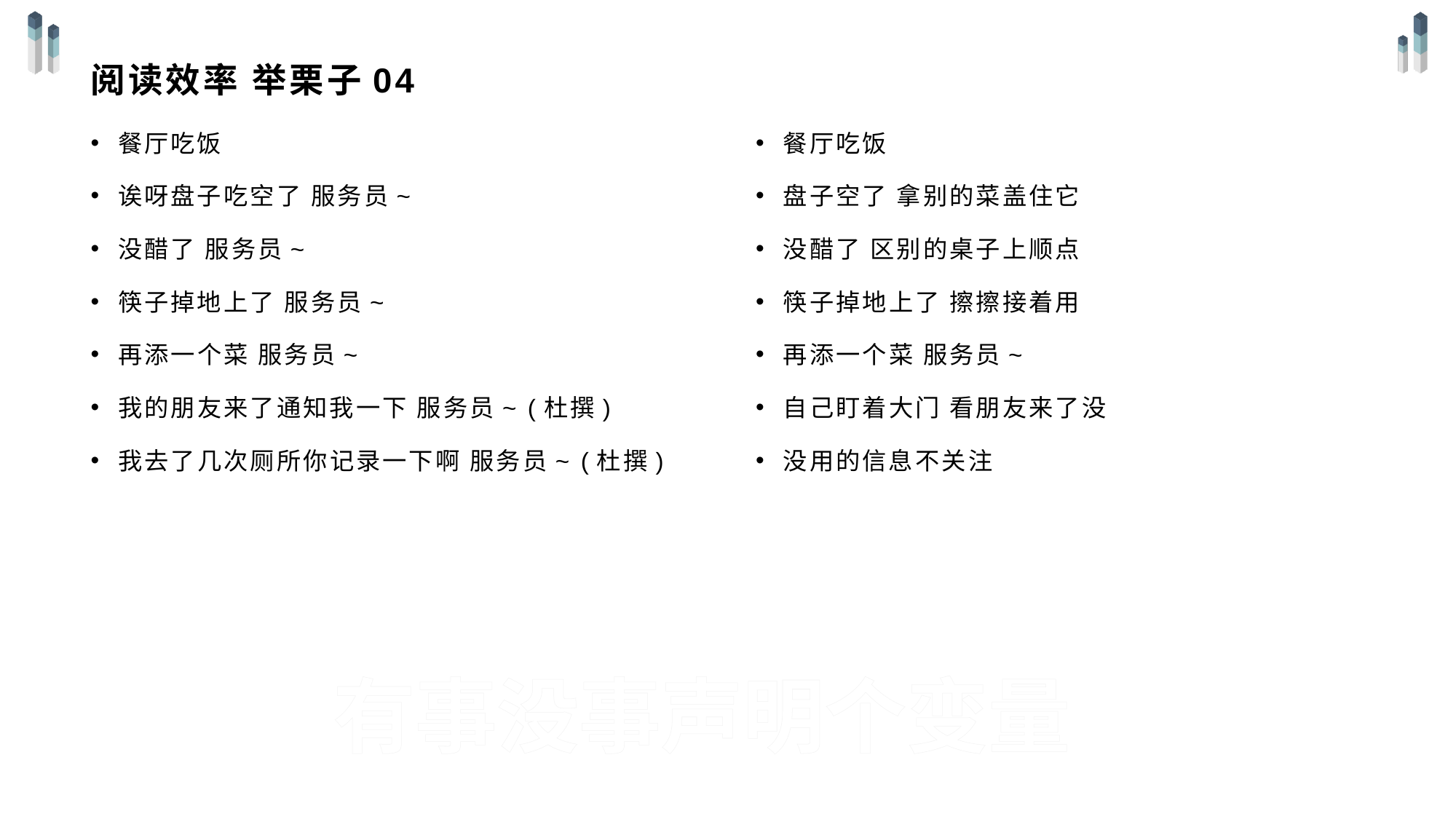

# 阅读效率 举栗子04
餐厅吃饭
诶呀盘子吃空了 服务员~
没醋了 服务员~
筷子掉地上了 服务员~
再添一个菜 服务员~
我的朋友来了通知我一下 服务员~ (杜撰)
我去了几次厕所你记录一下啊 服务员~ (杜撰)

餐厅吃饭
盘子空了 拿别的菜盖住它
没醋了 区别的桌子上顺点
筷子掉地上了 擦擦接着用
再添一个菜 服务员~
自己盯着大门 看朋友来了没
没用的信息不关注
有事没事声明个变量